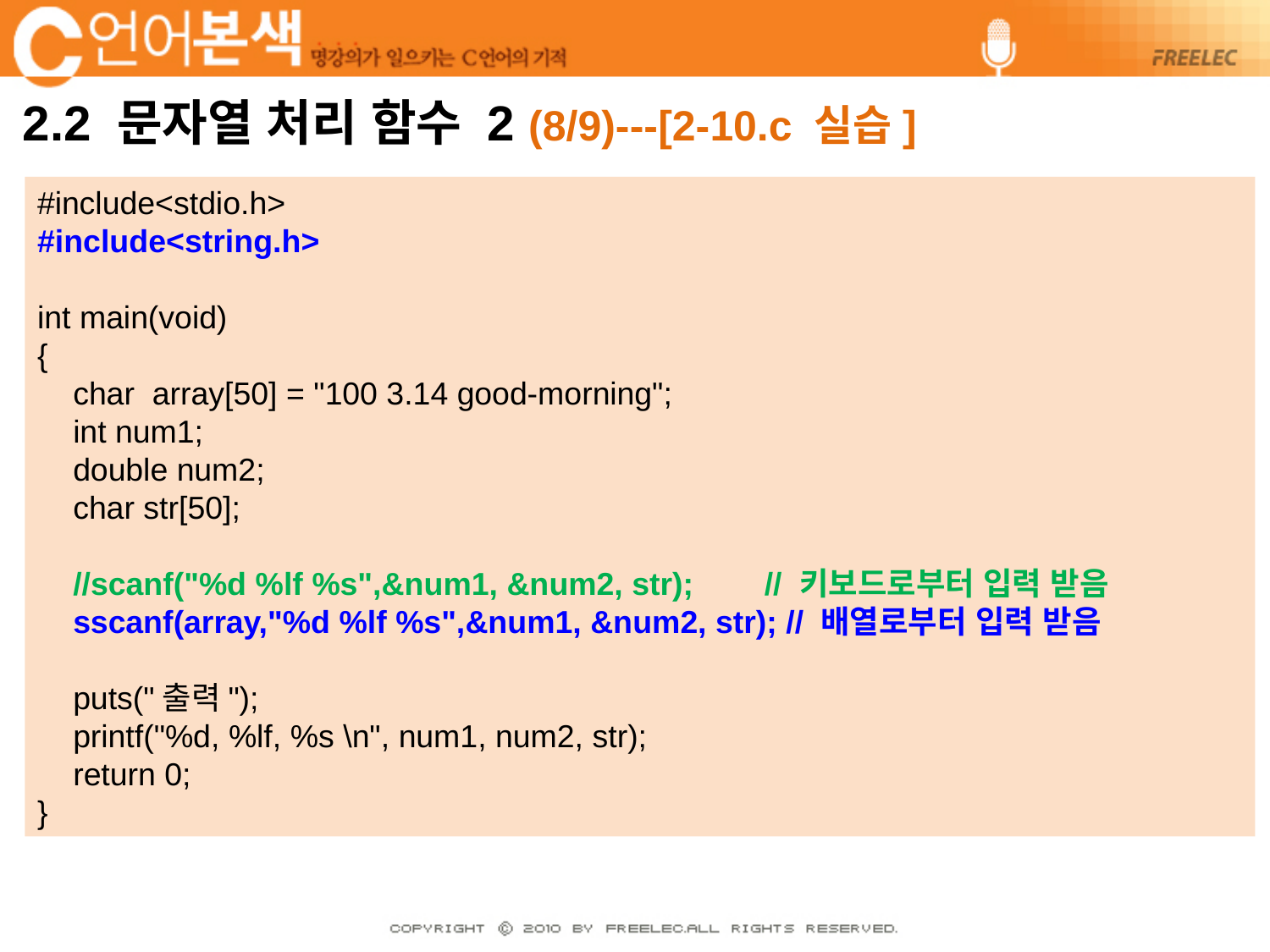

# 2.2 문자열 처리 함수 2 (8/9)---[2-10.c 실습]
#include<stdio.h>
#include<string.h>

int main(void)
{
    char  array[50] = "100 3.14 good-morning";
    int num1;
    double num2;
    char str[50];

    //scanf("%d %lf %s",&num1, &num2, str);        // 키보드로부터 입력 받음
    sscanf(array,"%d %lf %s",&num1, &num2, str); // 배열로부터 입력 받음

    puts("출력");
    printf("%d, %lf, %s \n", num1, num2, str);
    return 0;
}